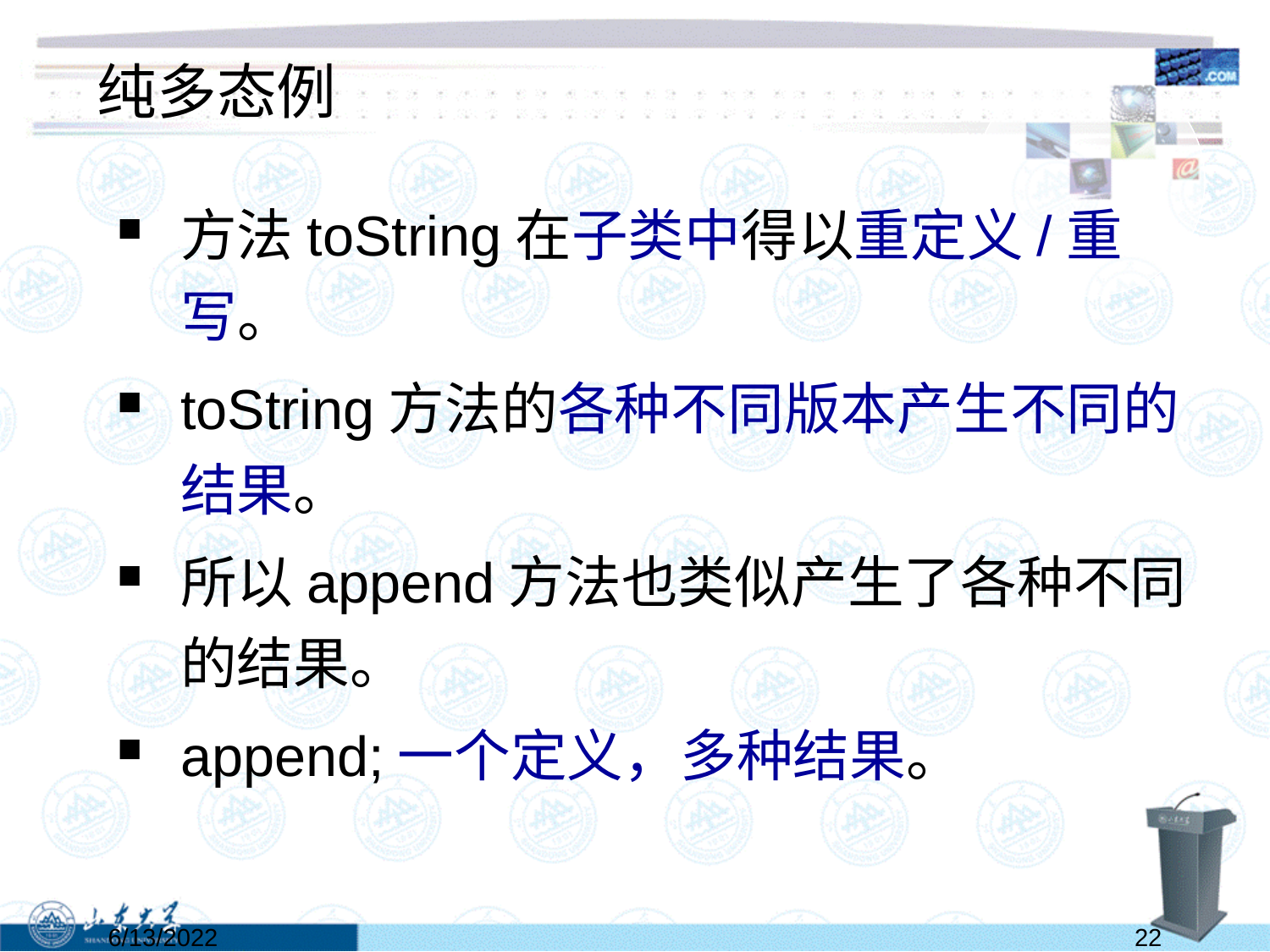

# 纯多态例

方法toString在子类中得以重定义/重写。
toString方法的各种不同版本产生不同的结果。
所以append方法也类似产生了各种不同的结果。
append;一个定义，多种结果。
6/13/2022
22